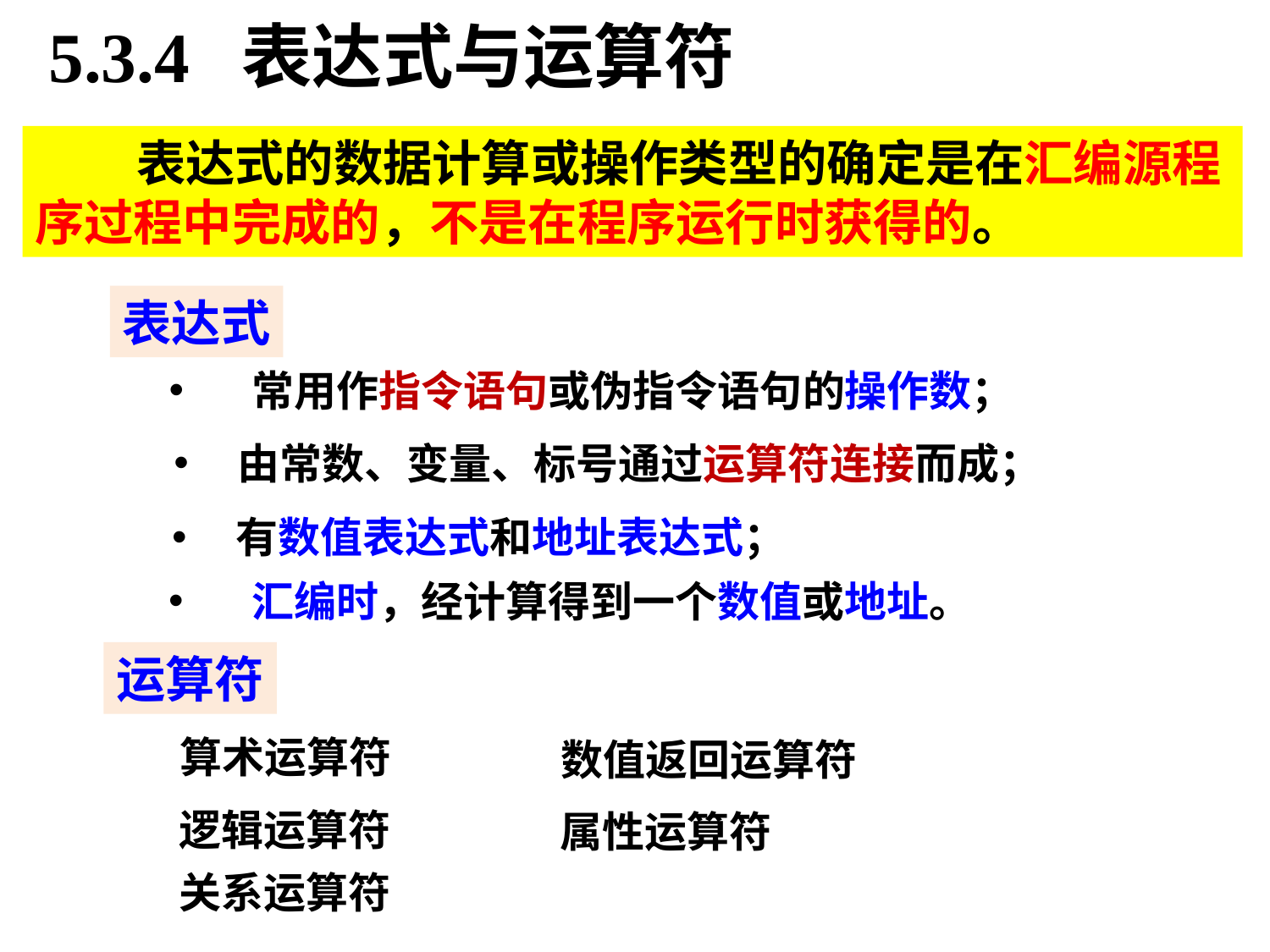

5.3.4  表达式与运算符
        表达式的数据计算或操作类型的确定是在汇编源程序过程中完成的，不是在程序运行时获得的。
表达式
 常用作指令语句或伪指令语句的操作数；
由常数、变量、标号通过运算符连接而成；
有数值表达式和地址表达式；
 汇编时，经计算得到一个数值或地址。
运算符
算术运算符
数值返回运算符
逻辑运算符
属性运算符
关系运算符
27